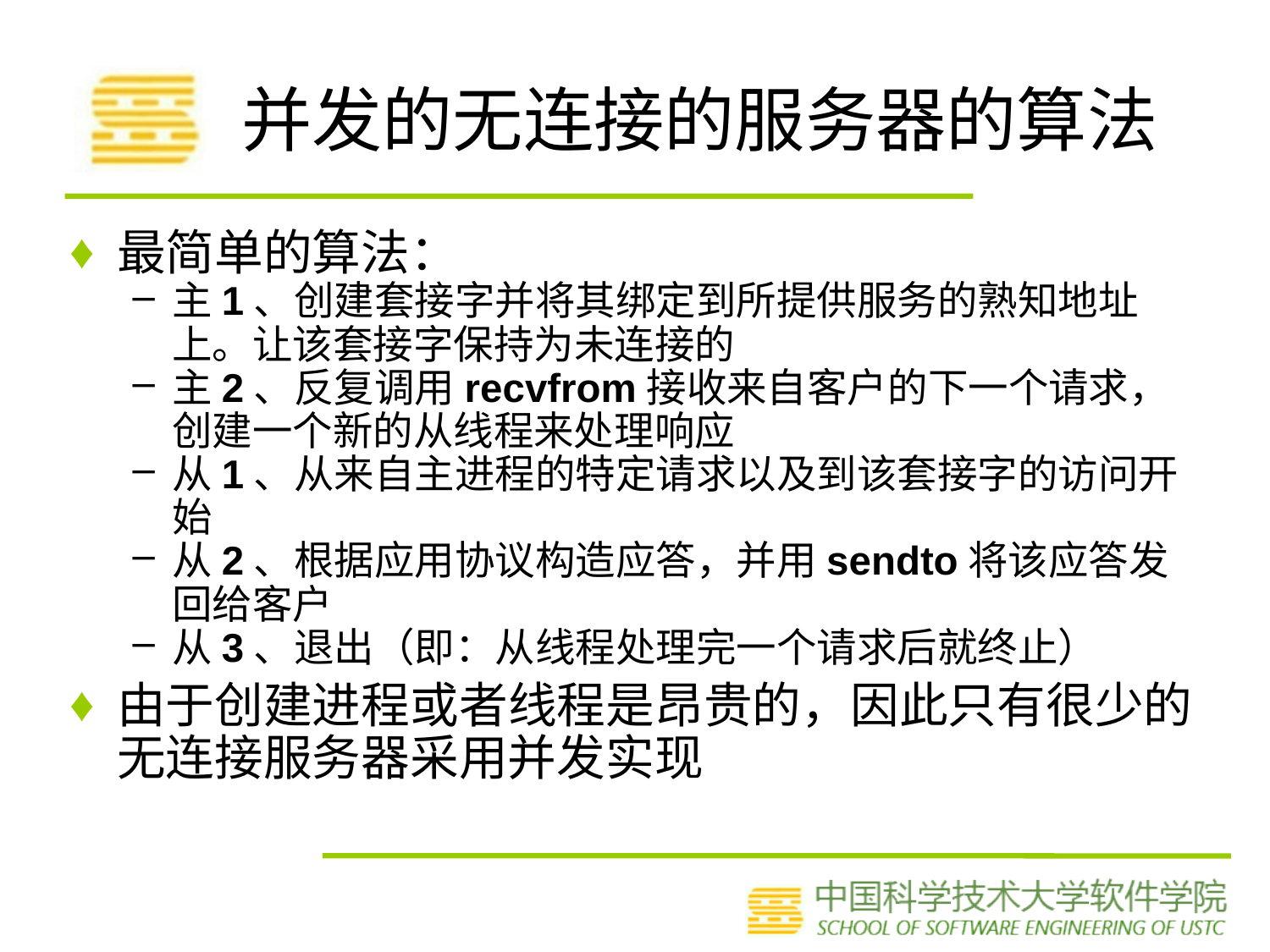

# 并发的无连接的服务器的算法
最简单的算法：
主1、创建套接字并将其绑定到所提供服务的熟知地址上。让该套接字保持为未连接的
主2、反复调用recvfrom接收来自客户的下一个请求，创建一个新的从线程来处理响应
从1、从来自主进程的特定请求以及到该套接字的访问开始
从2、根据应用协议构造应答，并用sendto将该应答发回给客户
从3、退出（即：从线程处理完一个请求后就终止）
由于创建进程或者线程是昂贵的，因此只有很少的无连接服务器采用并发实现